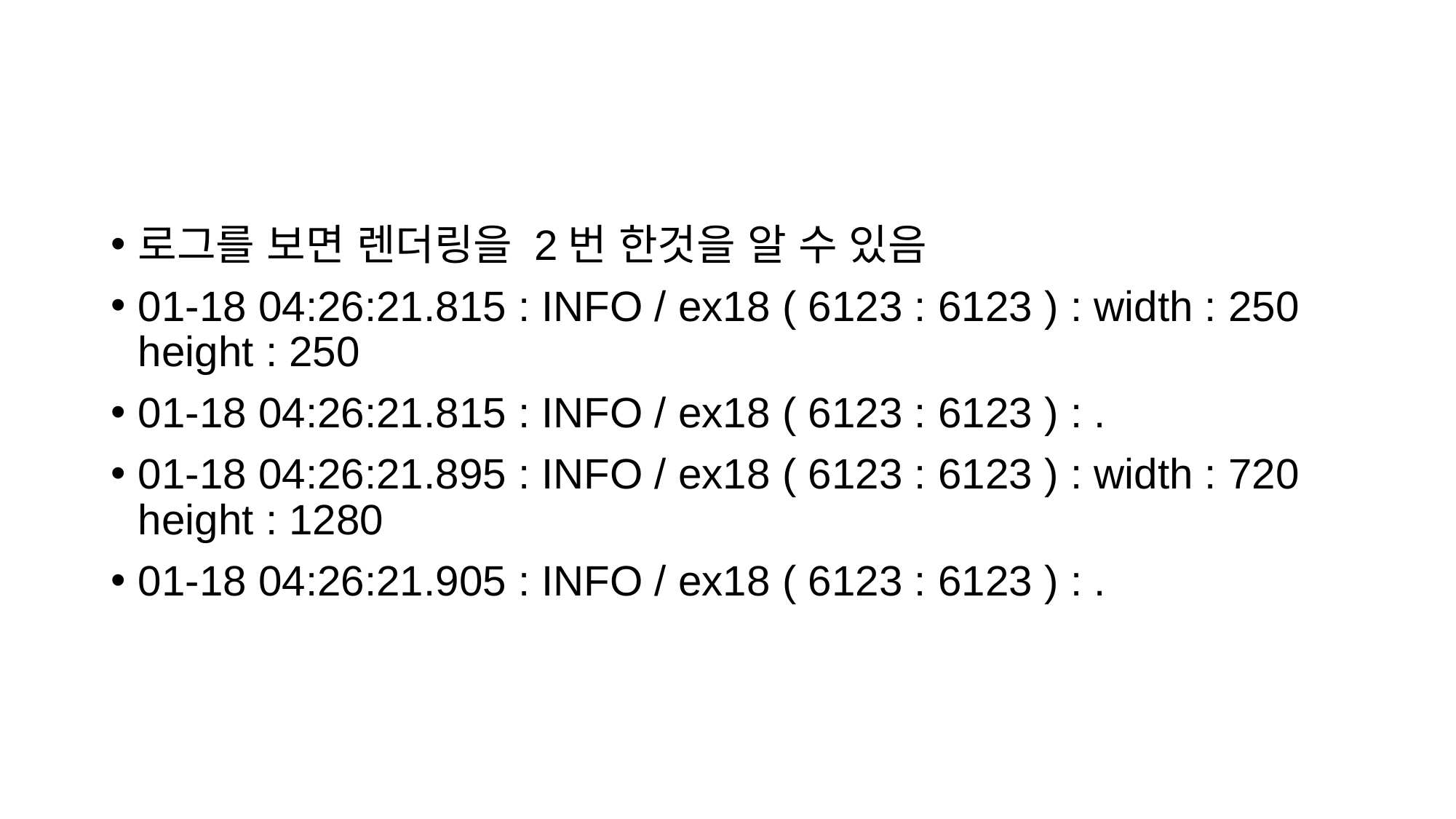

#
로그를 보면 렌더링을 2번 한것을 알 수 있음
01-18 04:26:21.815 : INFO / ex18 ( 6123 : 6123 ) : width : 250 height : 250
01-18 04:26:21.815 : INFO / ex18 ( 6123 : 6123 ) : .
01-18 04:26:21.895 : INFO / ex18 ( 6123 : 6123 ) : width : 720 height : 1280
01-18 04:26:21.905 : INFO / ex18 ( 6123 : 6123 ) : .